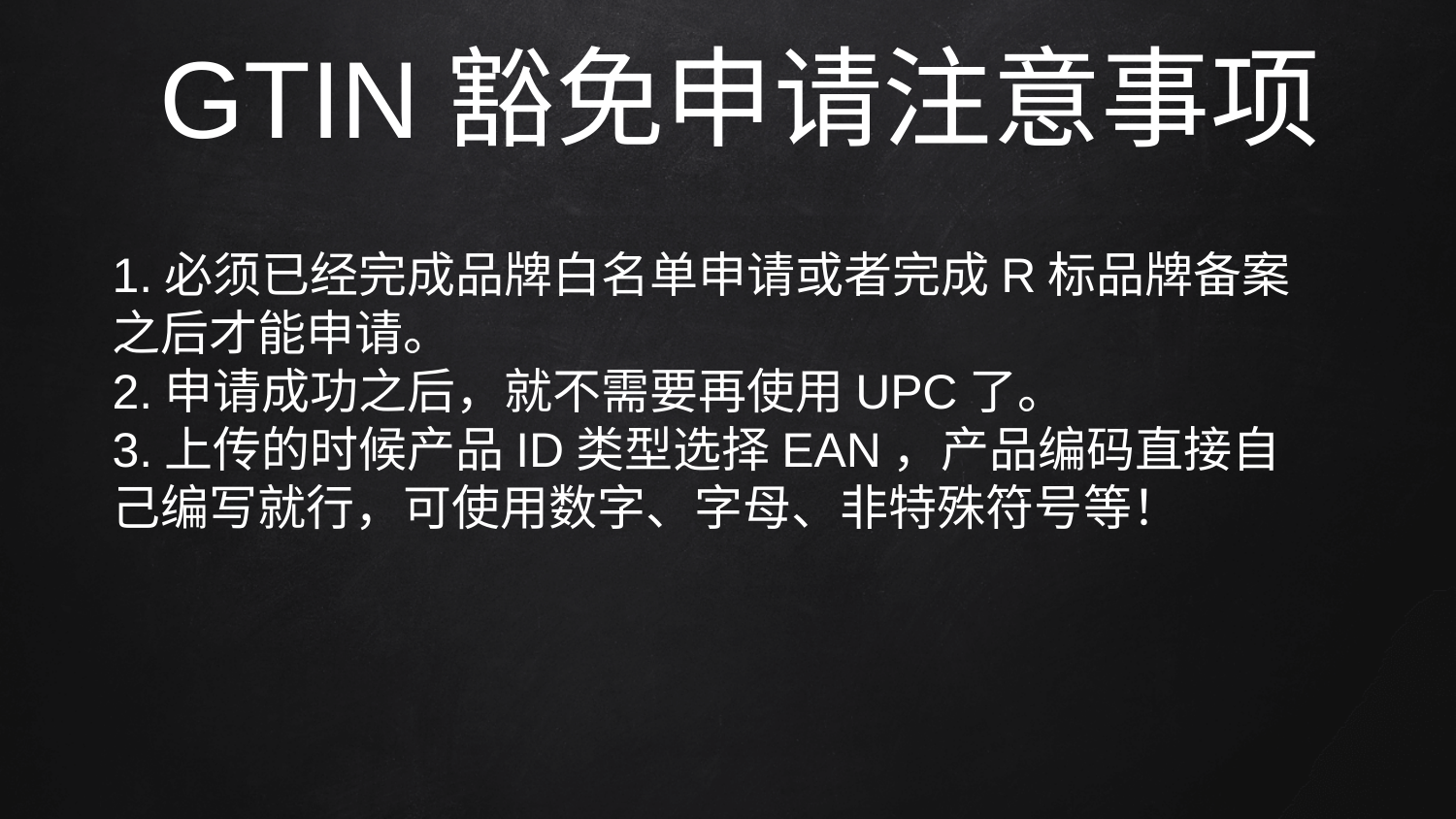

GTIN豁免申请注意事项
# 1.必须已经完成品牌白名单申请或者完成R标品牌备案之后才能申请。 2.申请成功之后，就不需要再使用UPC了。 3.上传的时候产品ID类型选择EAN，产品编码直接自己编写就行，可使用数字、字母、非特殊符号等！